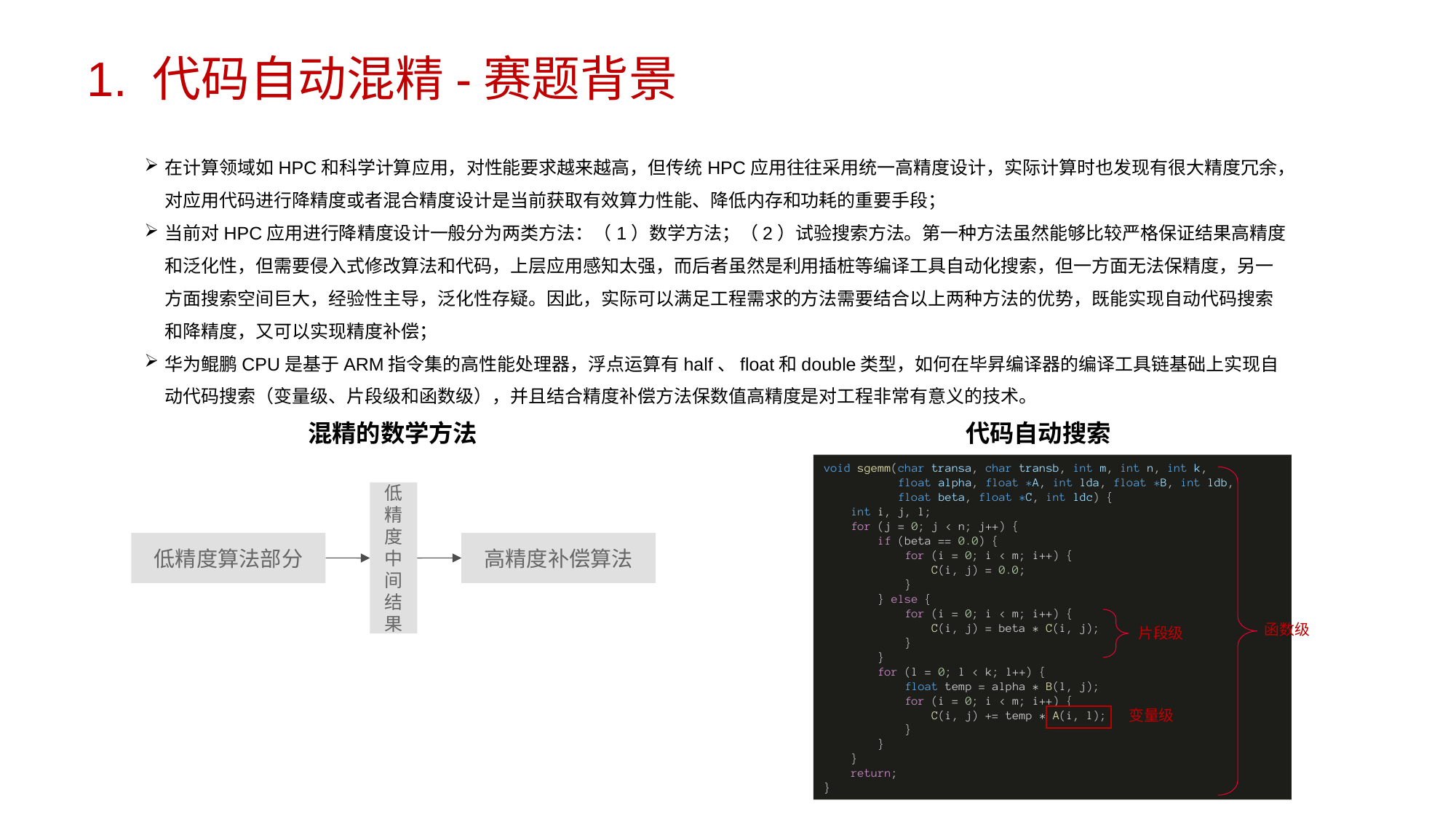

1. 代码自动混精-赛题背景
在计算领域如HPC和科学计算应用，对性能要求越来越高，但传统HPC应用往往采用统一高精度设计，实际计算时也发现有很大精度冗余，对应用代码进行降精度或者混合精度设计是当前获取有效算力性能、降低内存和功耗的重要手段；
当前对HPC应用进行降精度设计一般分为两类方法：（1）数学方法；（2）试验搜索方法。第一种方法虽然能够比较严格保证结果高精度和泛化性，但需要侵入式修改算法和代码，上层应用感知太强，而后者虽然是利用插桩等编译工具自动化搜索，但一方面无法保精度，另一方面搜索空间巨大，经验性主导，泛化性存疑。因此，实际可以满足工程需求的方法需要结合以上两种方法的优势，既能实现自动代码搜索和降精度，又可以实现精度补偿；
华为鲲鹏CPU是基于ARM指令集的高性能处理器，浮点运算有half、float和double类型，如何在毕昇编译器的编译工具链基础上实现自动代码搜索（变量级、片段级和函数级），并且结合精度补偿方法保数值高精度是对工程非常有意义的技术。
代码自动搜索
混精的数学方法
void sgemm(char transa, char transb, int m, int n, int k,
           float alpha, float *A, int lda, float *B, int ldb,
           float beta, float *C, int ldc) {
    int i, j, l;
    for (j = 0; j < n; j++) {
        if (beta == 0.0) {
            for (i = 0; i < m; i++) {
                C(i, j) = 0.0;
            }
        } else {
            for (i = 0; i < m; i++) {
                C(i, j) = beta * C(i, j);
            }
        }
        for (l = 0; l < k; l++) {
            float temp = alpha * B(l, j);
            for (i = 0; i < m; i++) {
                C(i, j) += temp * A(i, l);
            }
        }
    }
    return;
}

低精度中间结果
低精度算法部分
高精度补偿算法

函数级
片段级

变量级